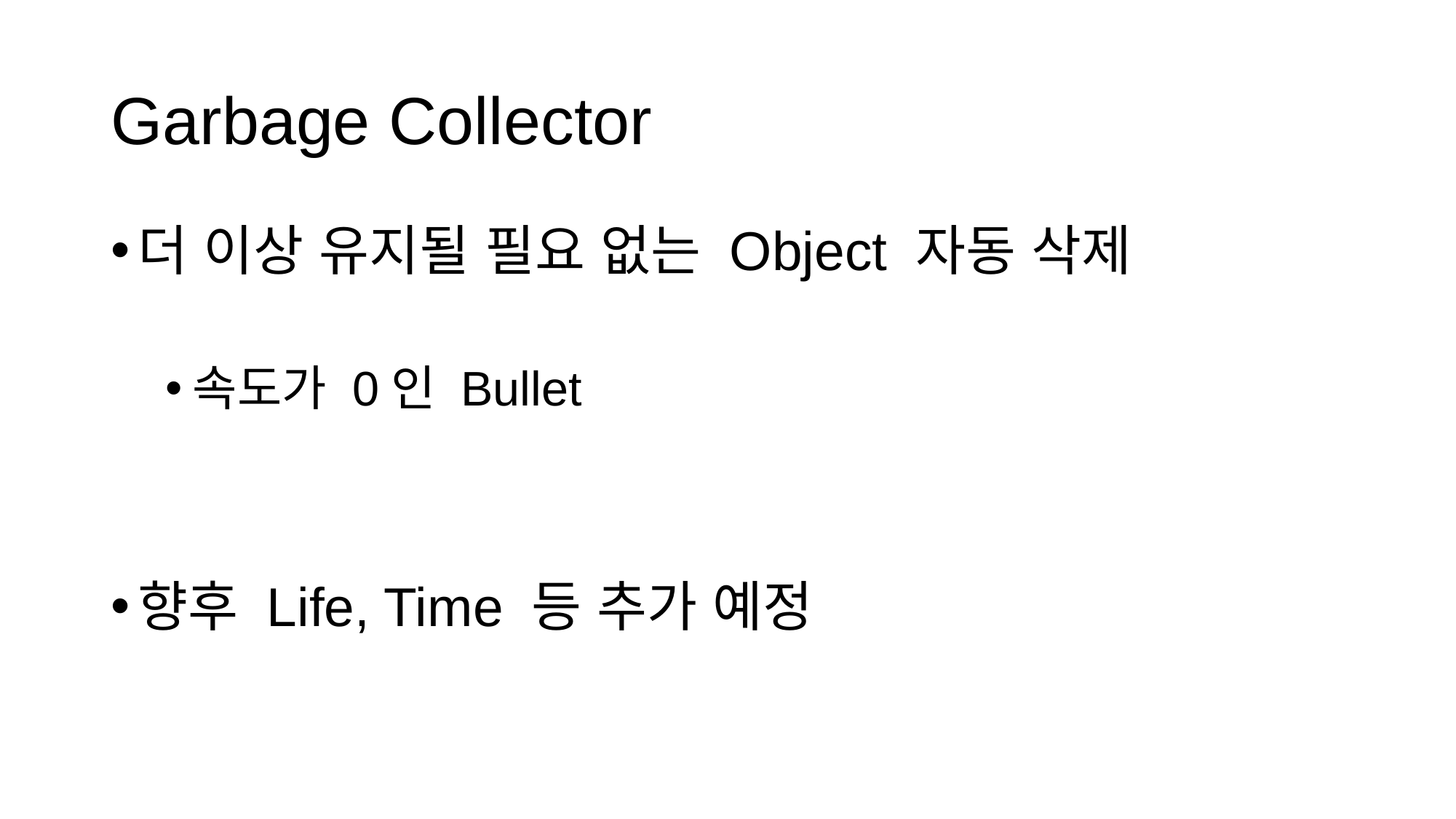

# Garbage Collector
더 이상 유지될 필요 없는 Object 자동 삭제

속도가 0인 Bullet

향후 Life, Time 등 추가 예정